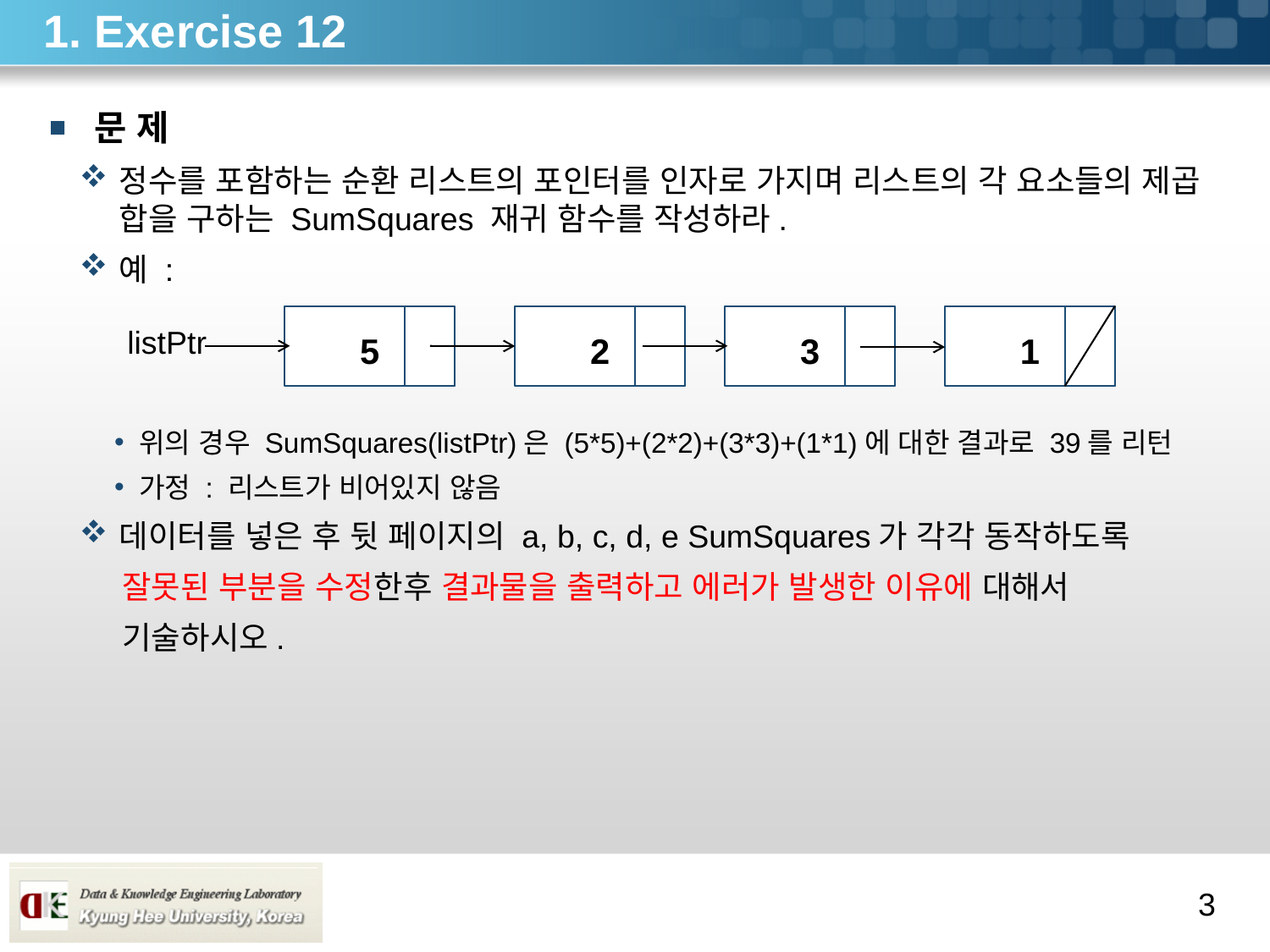

# 1. Exercise 12
문 제
정수를 포함하는 순환 리스트의 포인터를 인자로 가지며 리스트의 각 요소들의 제곱 합을 구하는 SumSquares 재귀 함수를 작성하라.
예 :

위의 경우 SumSquares(listPtr)은 (5*5)+(2*2)+(3*3)+(1*1)에 대한 결과로 39를 리턴
가정 : 리스트가 비어있지 않음
데이터를 넣은 후 뒷 페이지의 a, b, c, d, e SumSquares가 각각 동작하도록
    잘못된 부분을 수정한후 결과물을 출력하고 에러가 발생한 이유에 대해서
    기술하시오.

5

2

3

1

listPtr